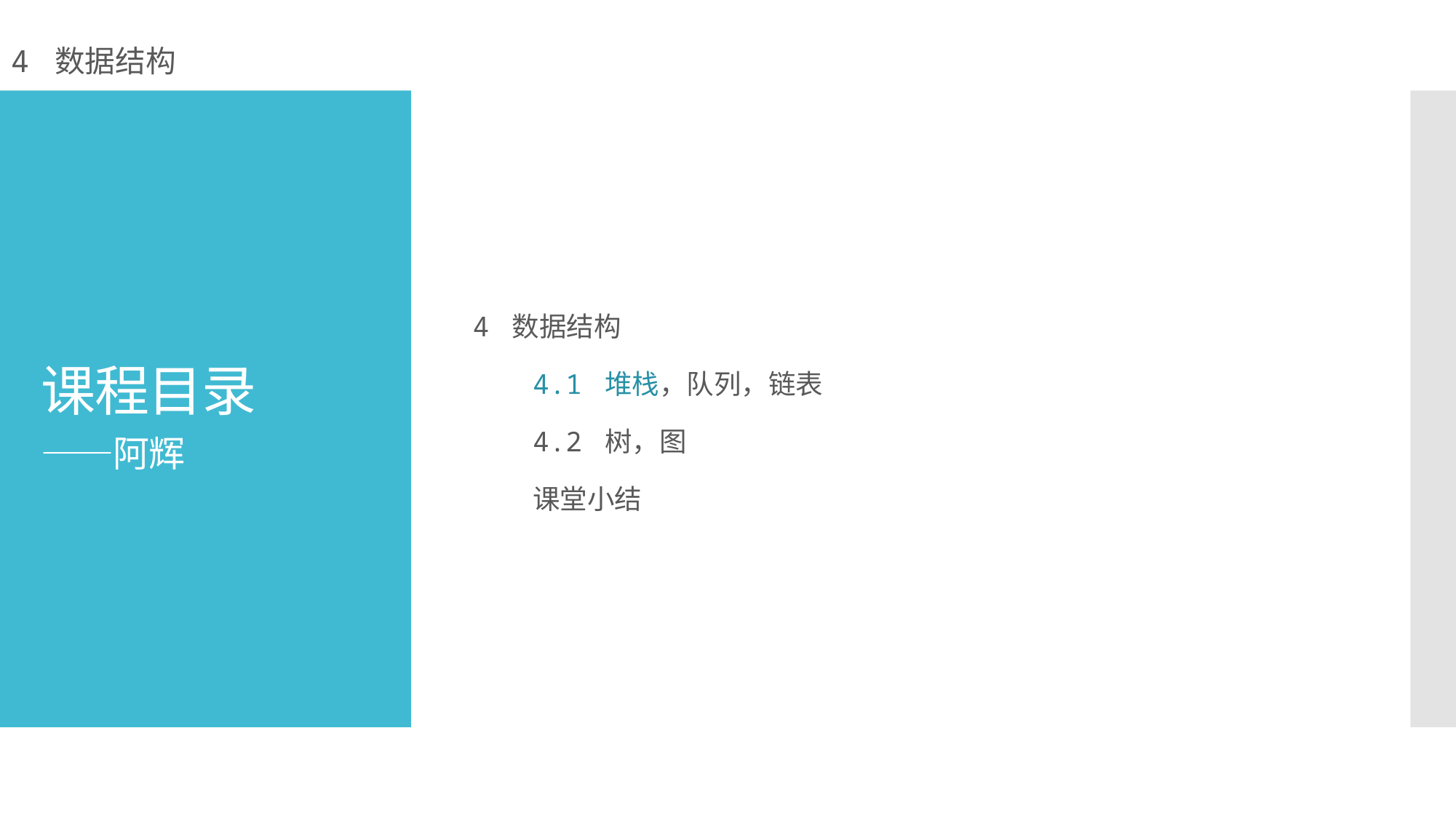

4 数据结构
4 数据结构
4.1 堆栈，队列，链表
4.2 树，图
课堂小结
# 课程目录 ——阿辉